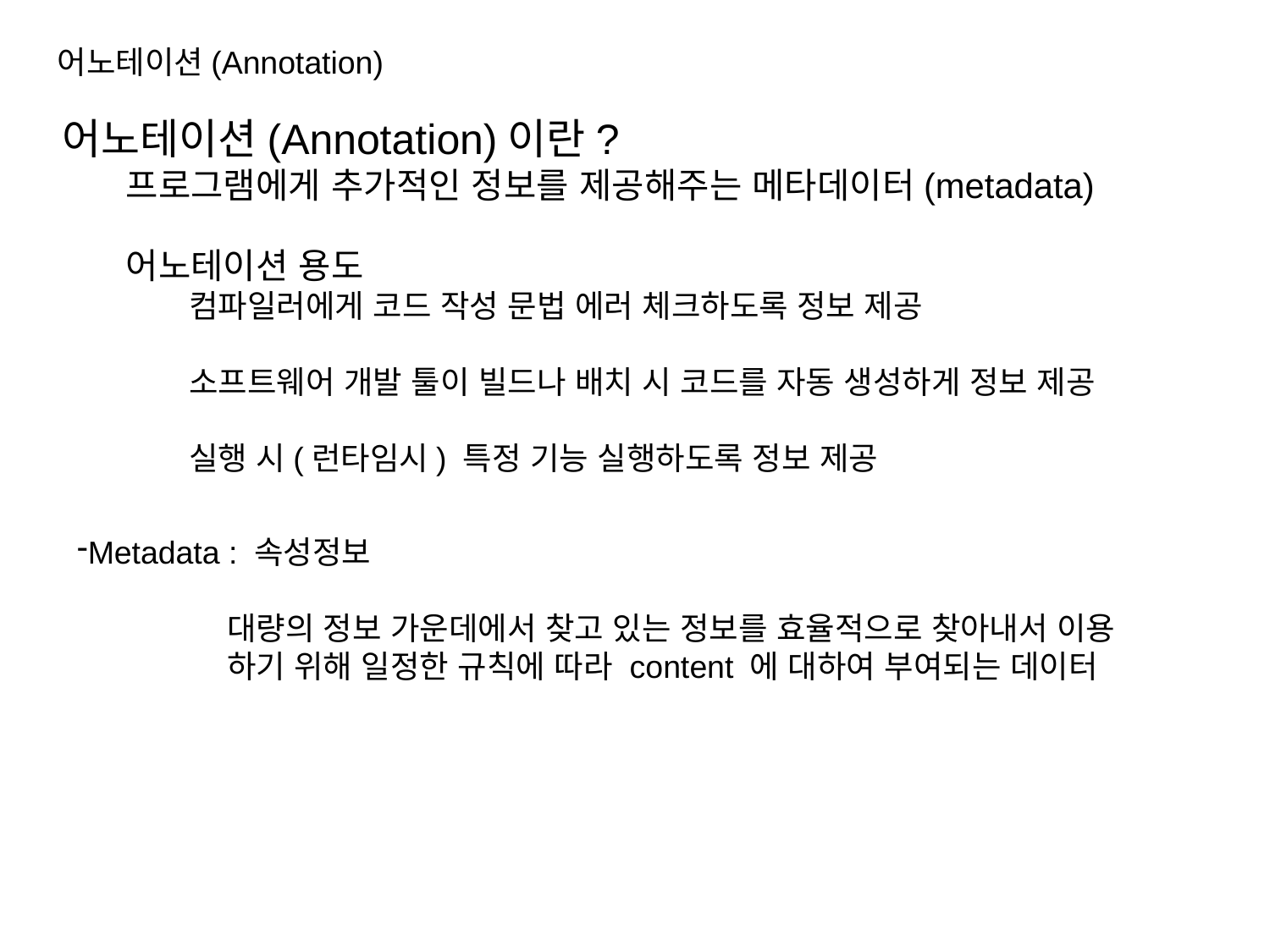

어노테이션(Annotation)
어노테이션(Annotation)이란?
프로그램에게 추가적인 정보를 제공해주는 메타데이터(metadata)

어노테이션 용도
컴파일러에게 코드 작성 문법 에러 체크하도록 정보 제공

소프트웨어 개발 툴이 빌드나 배치 시 코드를 자동 생성하게 정보 제공

실행 시(런타임시) 특정 기능 실행하도록 정보 제공
Metadata : 속성정보

                대량의 정보 가운데에서 찾고 있는 정보를 효율적으로 찾아내서 이용
                하기 위해 일정한 규칙에 따라 content 에 대하여 부여되는 데이터